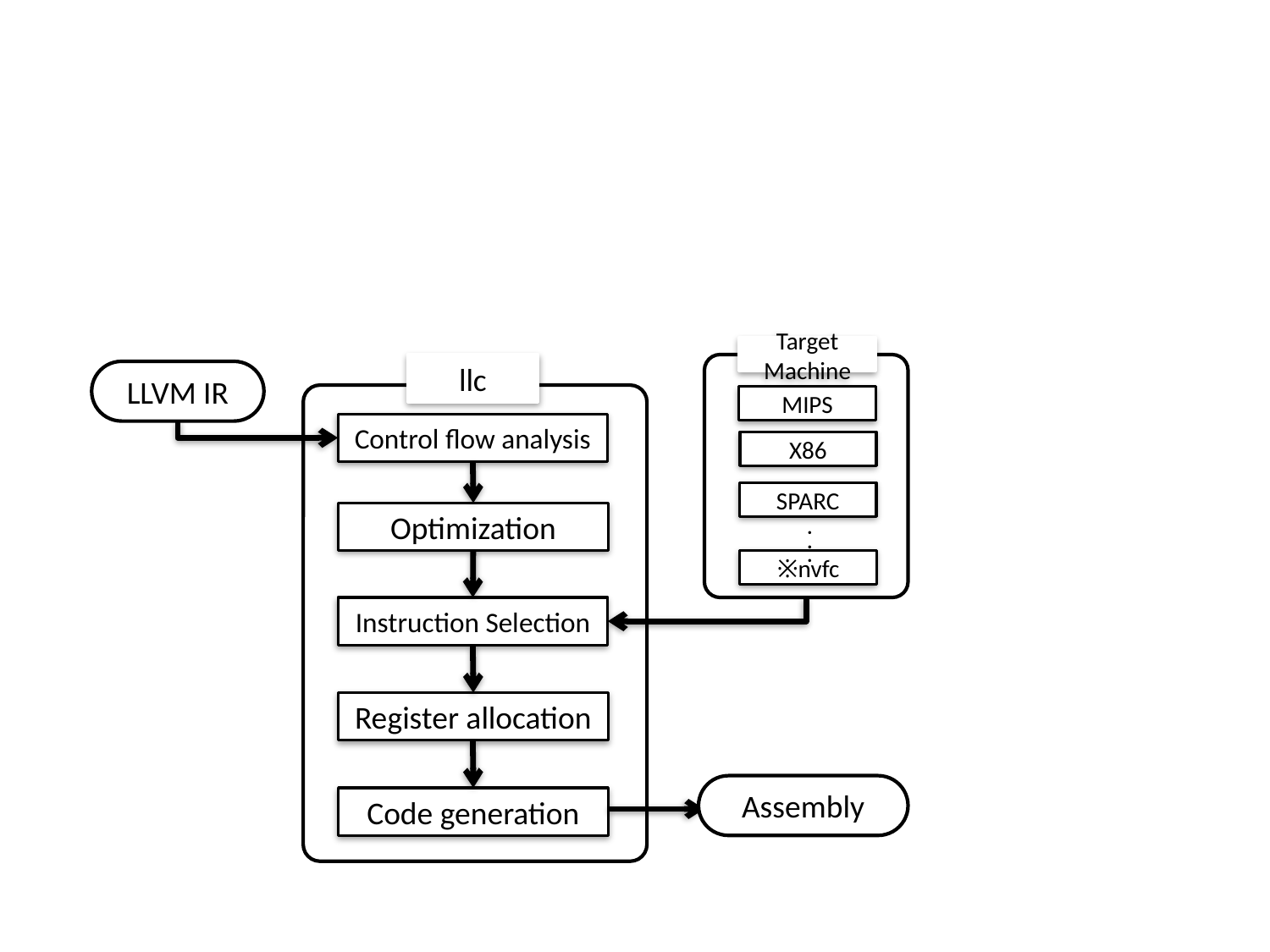

Target Machine

MIPS
X86
SPARC
・・・
※nvfc
llc
LLVM IR

Control flow analysis
Optimization
Instruction Selection
Register allocation
Assembly
Code generation